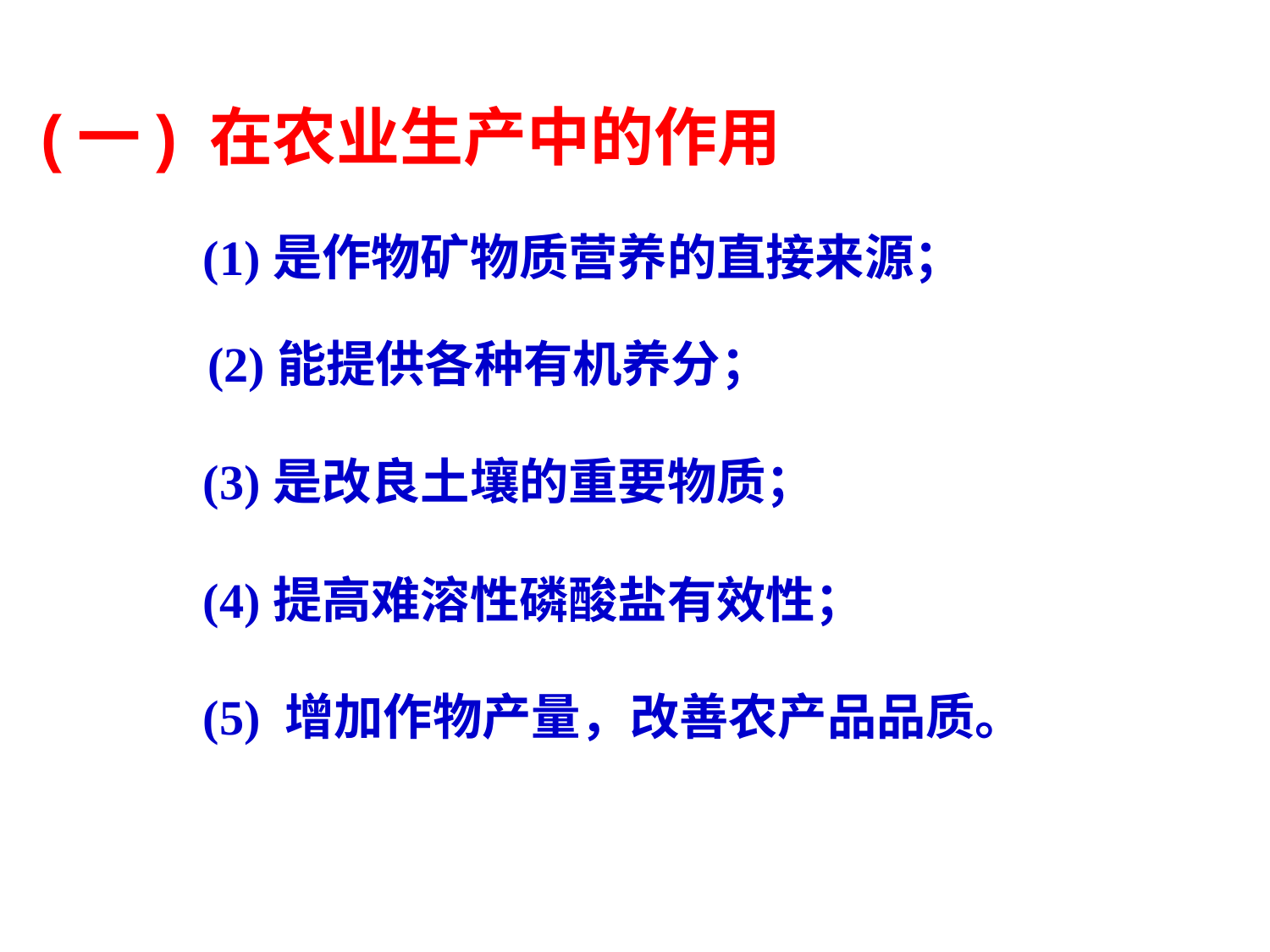

(一) 在农业生产中的作用
(1)是作物矿物质营养的直接来源；
(2)能提供各种有机养分；
(3)是改良土壤的重要物质；
(4)提高难溶性磷酸盐有效性；
(5) 增加作物产量，改善农产品品质。